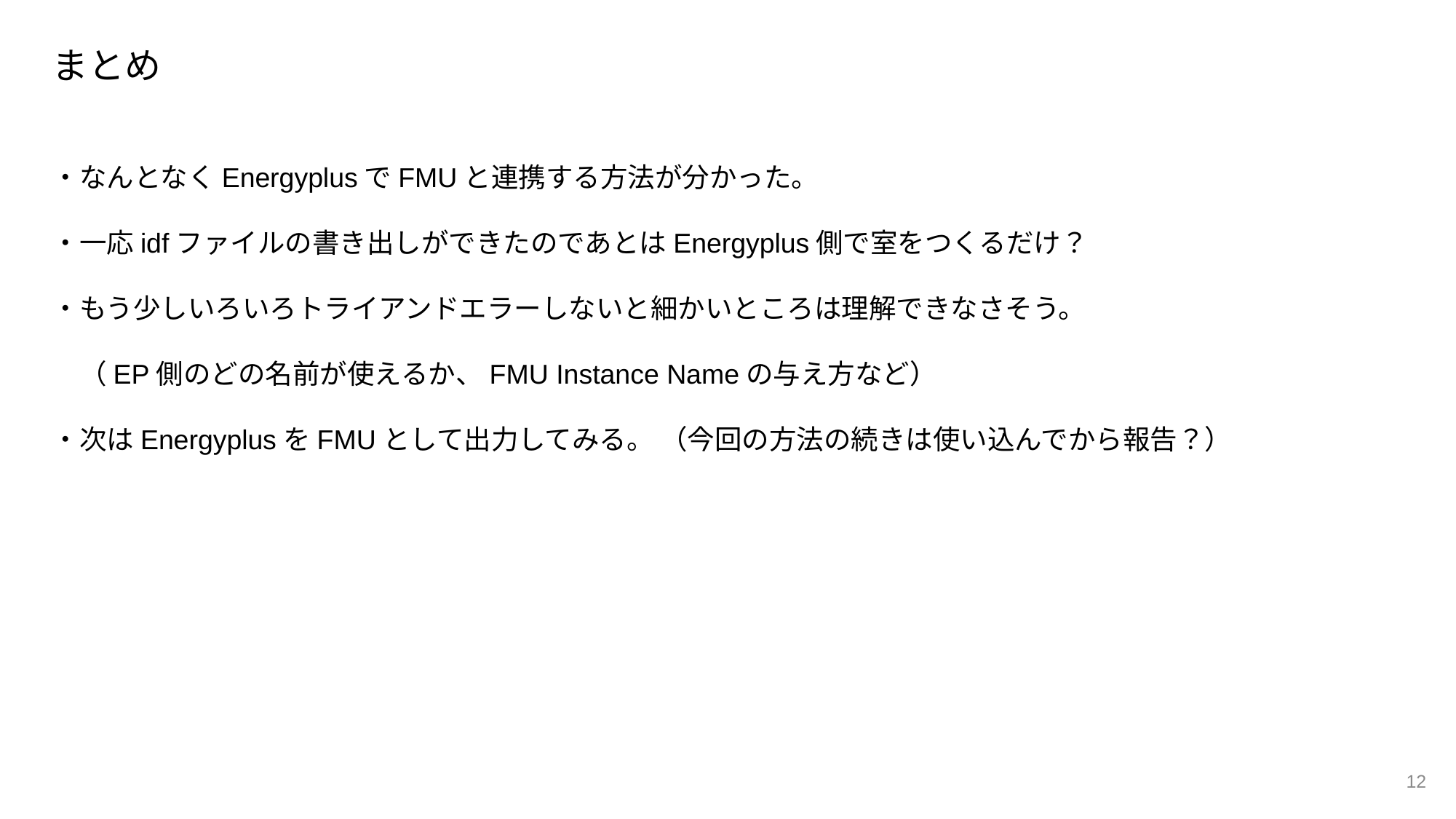

まとめ
・なんとなくEnergyplusでFMUと連携する方法が分かった。
・一応idfファイルの書き出しができたのであとはEnergyplus側で室をつくるだけ？
・もう少しいろいろトライアンドエラーしないと細かいところは理解できなさそう。
　（EP側のどの名前が使えるか、FMU Instance Nameの与え方など）
・次はEnergyplusをFMUとして出力してみる。 （今回の方法の続きは使い込んでから報告？）
12